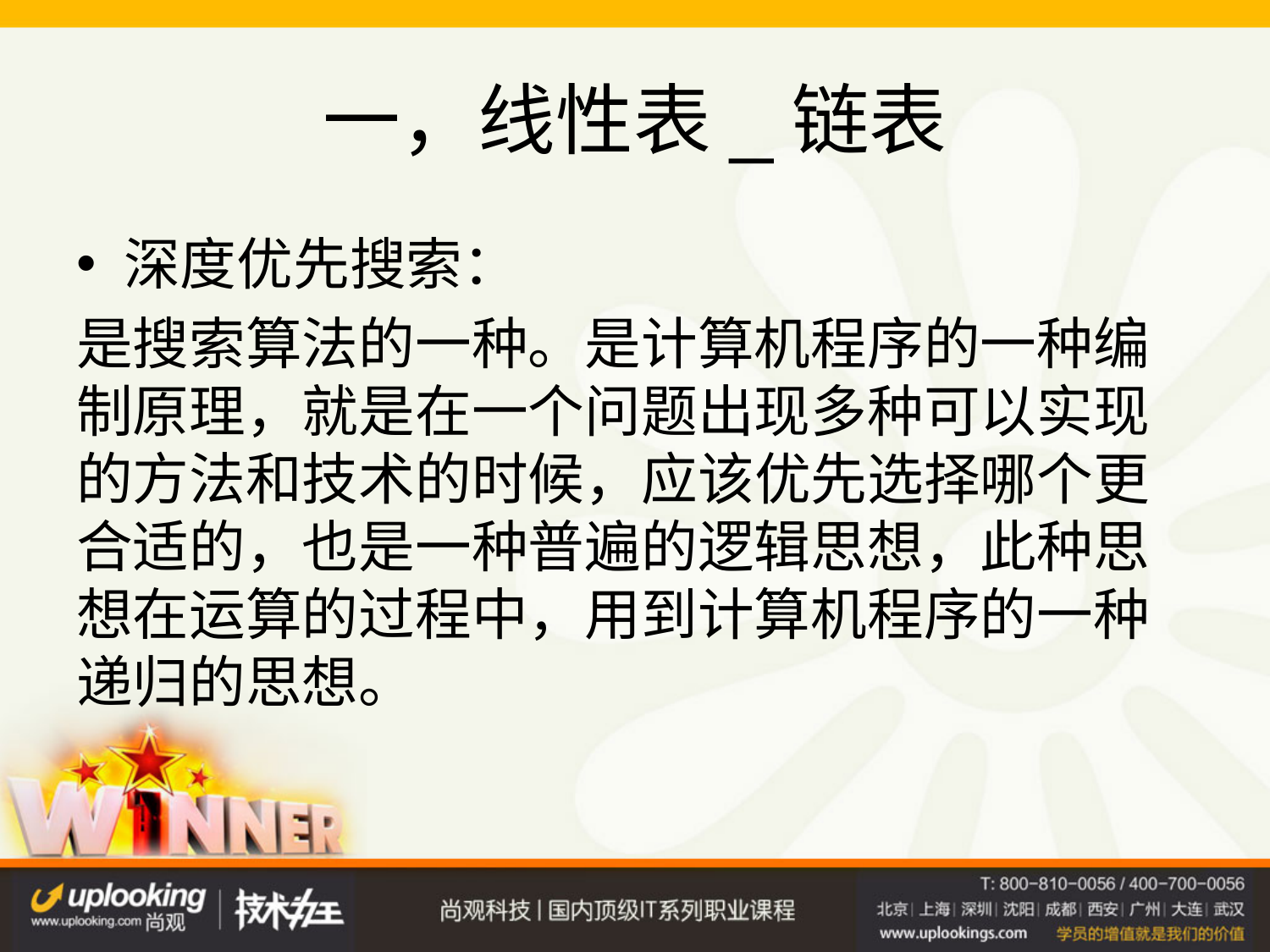

# 一，线性表_链表
深度优先搜索：
是搜索算法的一种。是计算机程序的一种编制原理，就是在一个问题出现多种可以实现的方法和技术的时候，应该优先选择哪个更合适的，也是一种普遍的逻辑思想，此种思想在运算的过程中，用到计算机程序的一种递归的思想。